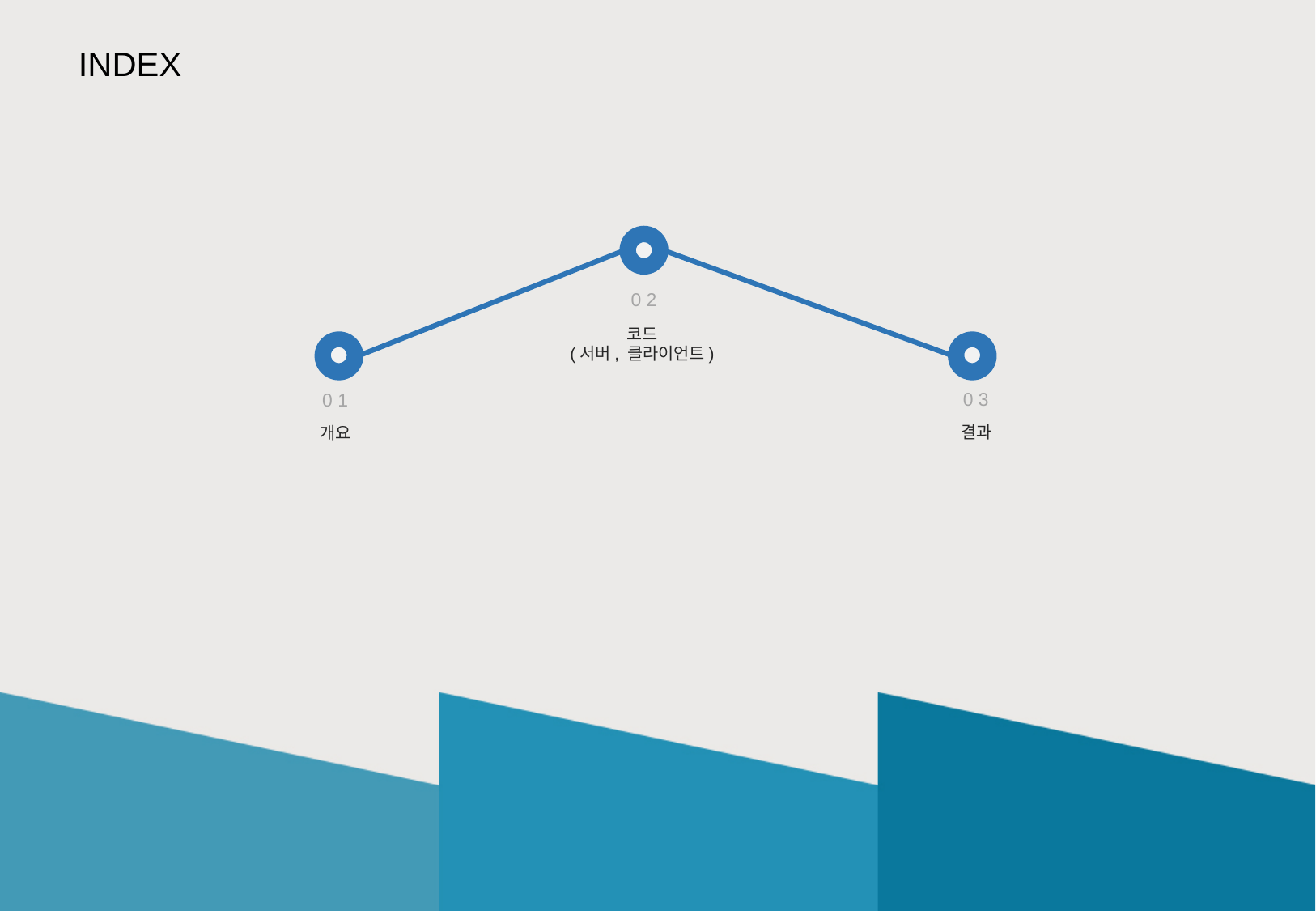

INDEX

0 2
코드
(서버, 클라이언트)

0 3
0 1
결과
개요